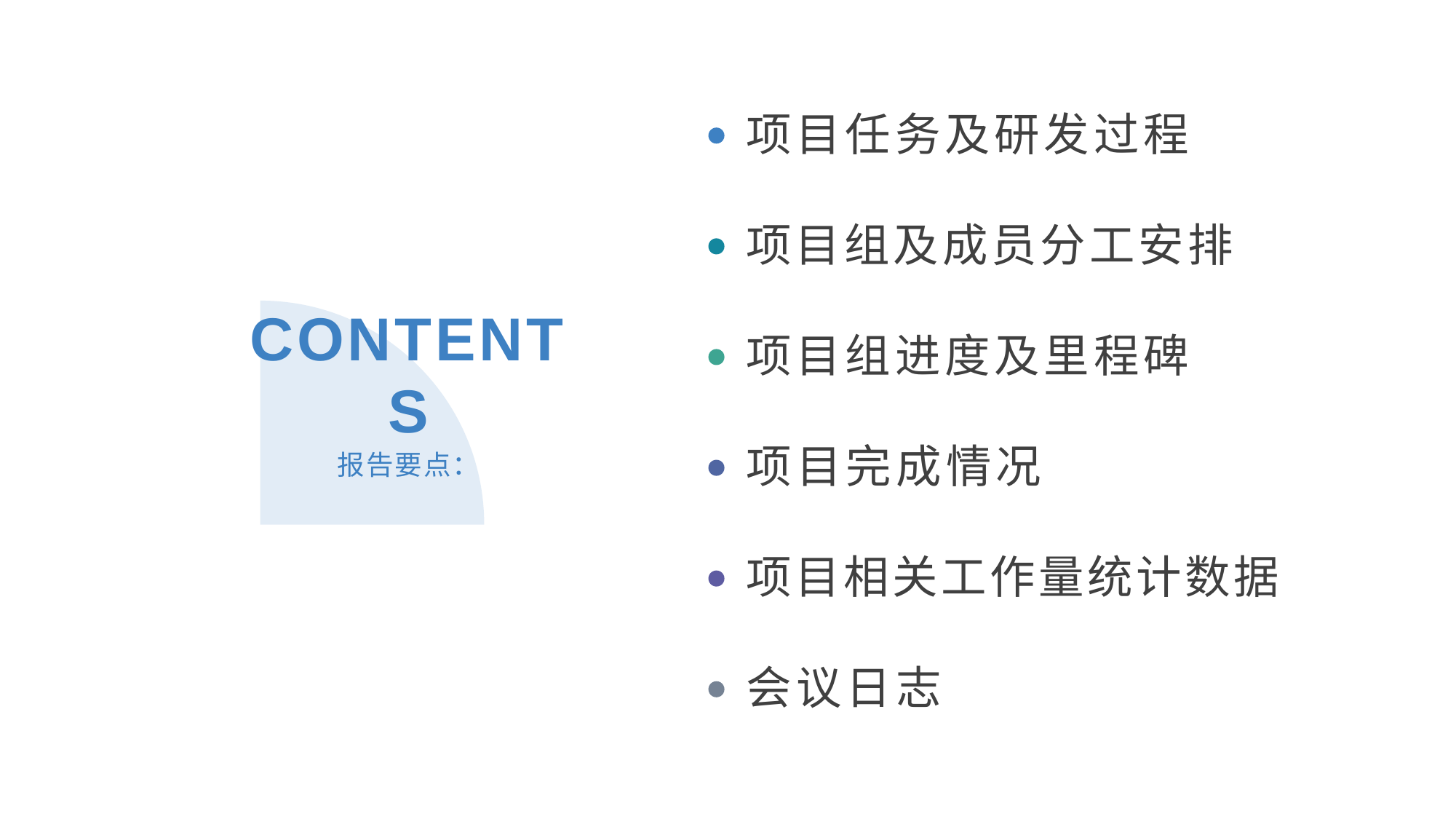

项目任务及研发过程

项目组及成员分工安排

CONTENTS

项目组进度及里程碑

项目完成情况
报告要点：

项目相关工作量统计数据

会议日志